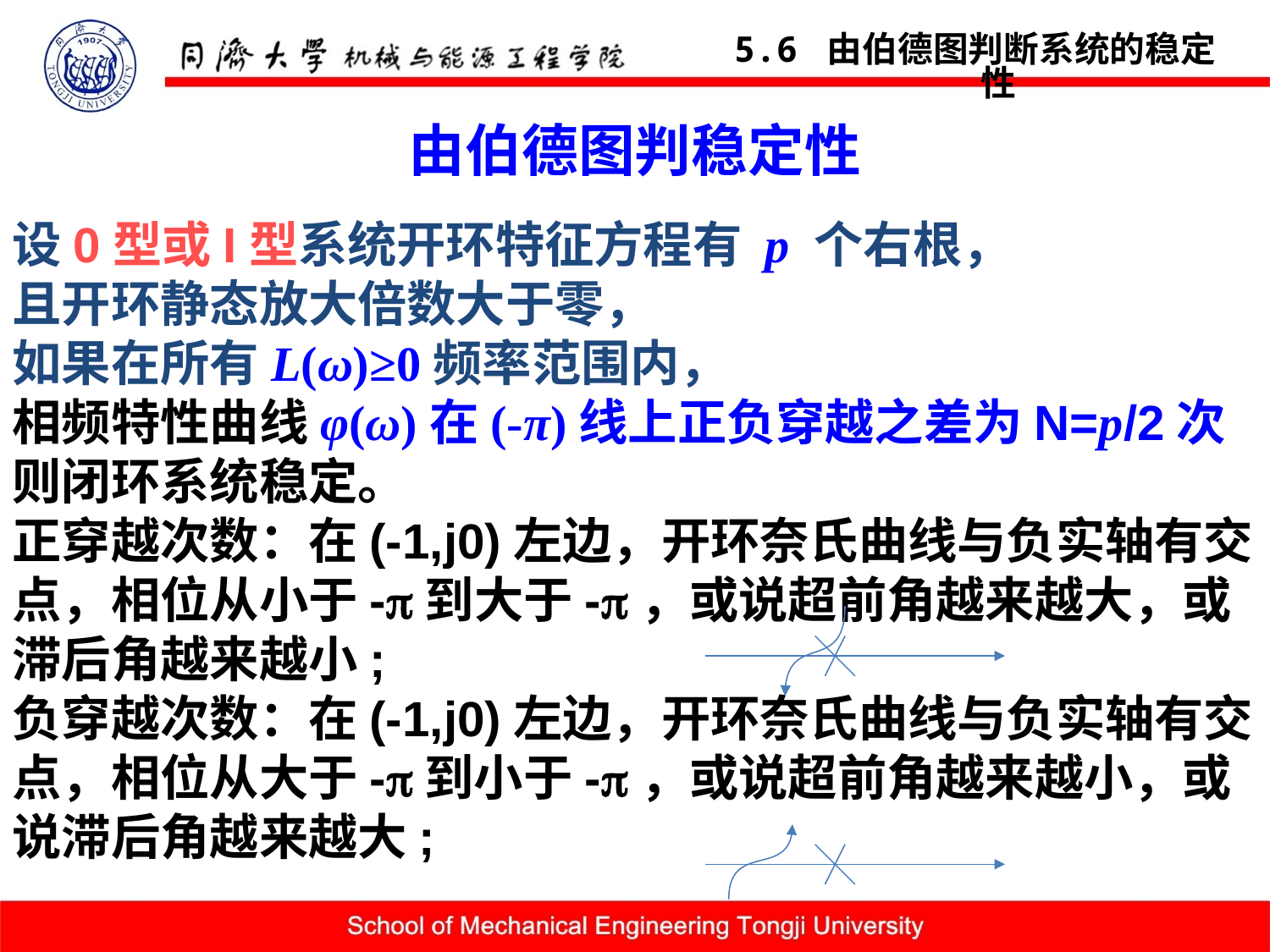

5.6 由伯德图判断系统的稳定性
由伯德图判稳定性

设0型或I型系统开环特征方程有 p 个右根，
且开环静态放大倍数大于零，
如果在所有L(ω)≥0频率范围内，
相频特性曲线φ(ω)在(-π)线上正负穿越之差为N=p/2次
则闭环系统稳定。
正穿越次数：在(-1,j0)左边，开环奈氏曲线与负实轴有交点，相位从小于-π到大于-π，或说超前角越来越大，或滞后角越来越小;
负穿越次数：在(-1,j0)左边，开环奈氏曲线与负实轴有交点，相位从大于-π到小于-π，或说超前角越来越小，或说滞后角越来越大;